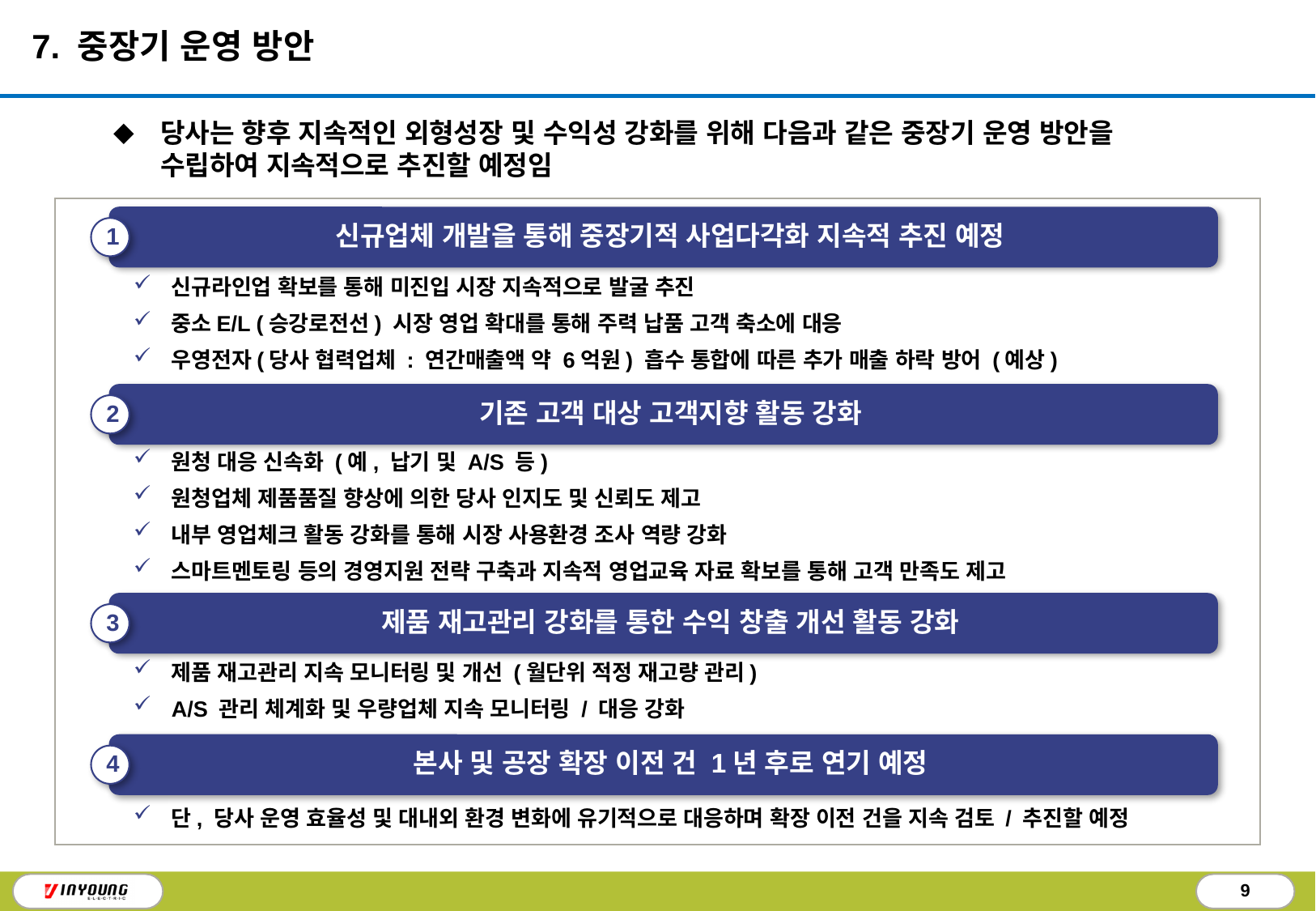

7. 중장기 운영 방안
당사는 향후 지속적인 외형성장 및 수익성 강화를 위해 다음과 같은 중장기 운영 방안을
수립하여 지속적으로 추진할 예정임
신규업체 개발을 통해 중장기적 사업다각화 지속적 추진 예정
1
신규라인업 확보를 통해 미진입 시장 지속적으로 발굴 추진
중소E/L (승강로전선) 시장 영업 확대를 통해 주력 납품 고객 축소에 대응
우영전자(당사 협력업체 : 연간매출액 약 6억원) 흡수 통합에 따른 추가 매출 하락 방어 (예상)
기존 고객 대상 고객지향 활동 강화
2
원청 대응 신속화 (예, 납기 및 A/S 등)
원청업체 제품품질 향상에 의한 당사 인지도 및 신뢰도 제고
내부 영업체크 활동 강화를 통해 시장 사용환경 조사 역량 강화
스마트멘토링 등의 경영지원 전략 구축과 지속적 영업교육 자료 확보를 통해 고객 만족도 제고
제품 재고관리 강화를 통한 수익 창출 개선 활동 강화
3
제품 재고관리 지속 모니터링 및 개선 (월단위 적정 재고량 관리)
A/S 관리 체계화 및 우량업체 지속 모니터링 / 대응 강화
본사 및 공장 확장 이전 건 1년 후로 연기 예정
4
단, 당사 운영 효율성 및 대내외 환경 변화에 유기적으로 대응하며 확장 이전 건을 지속 검토 / 추진할 예정